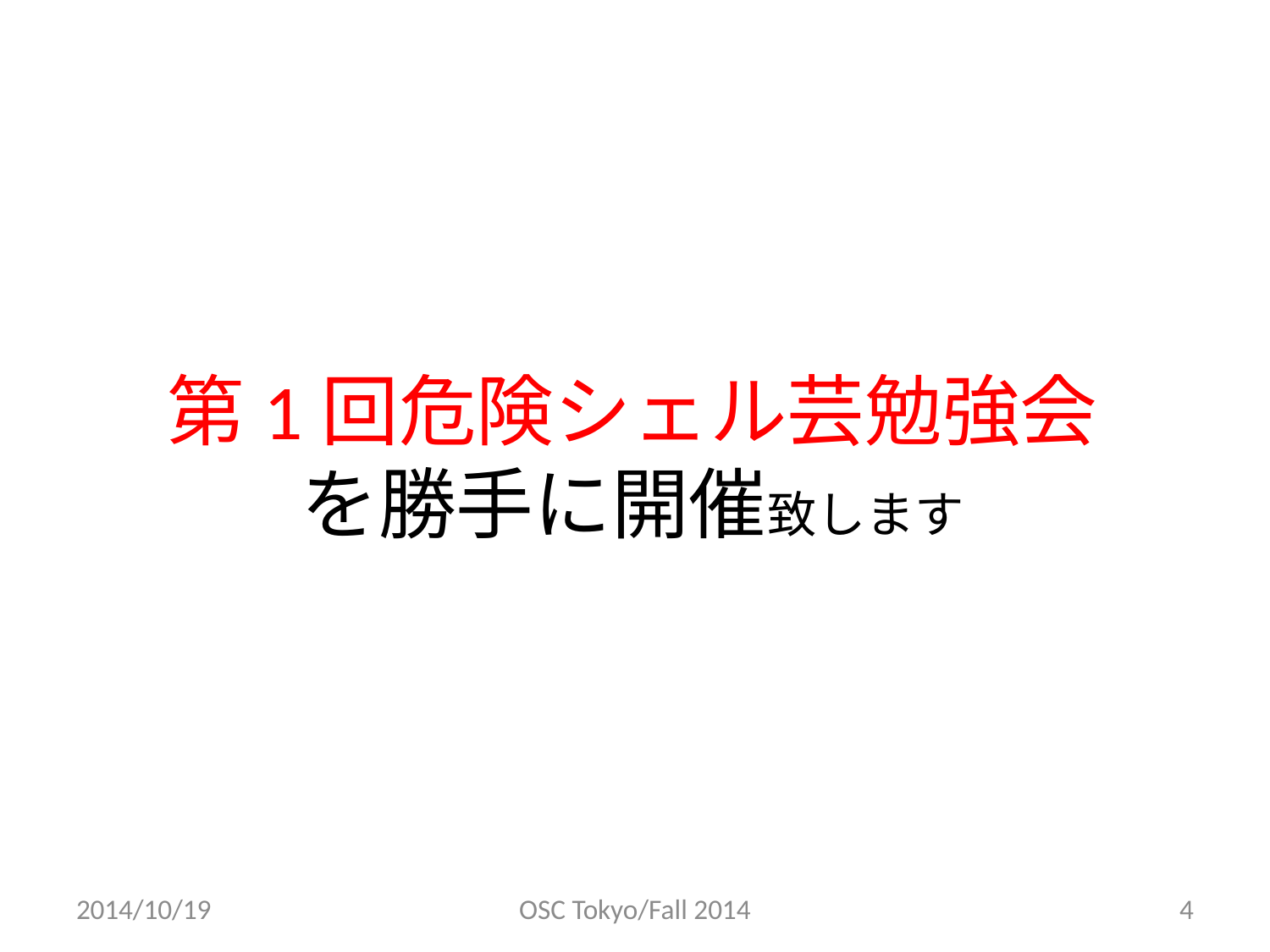

# 第1回危険シェル芸勉強会 を勝手に開催致します
2014/10/19
OSC Tokyo/Fall 2014
4